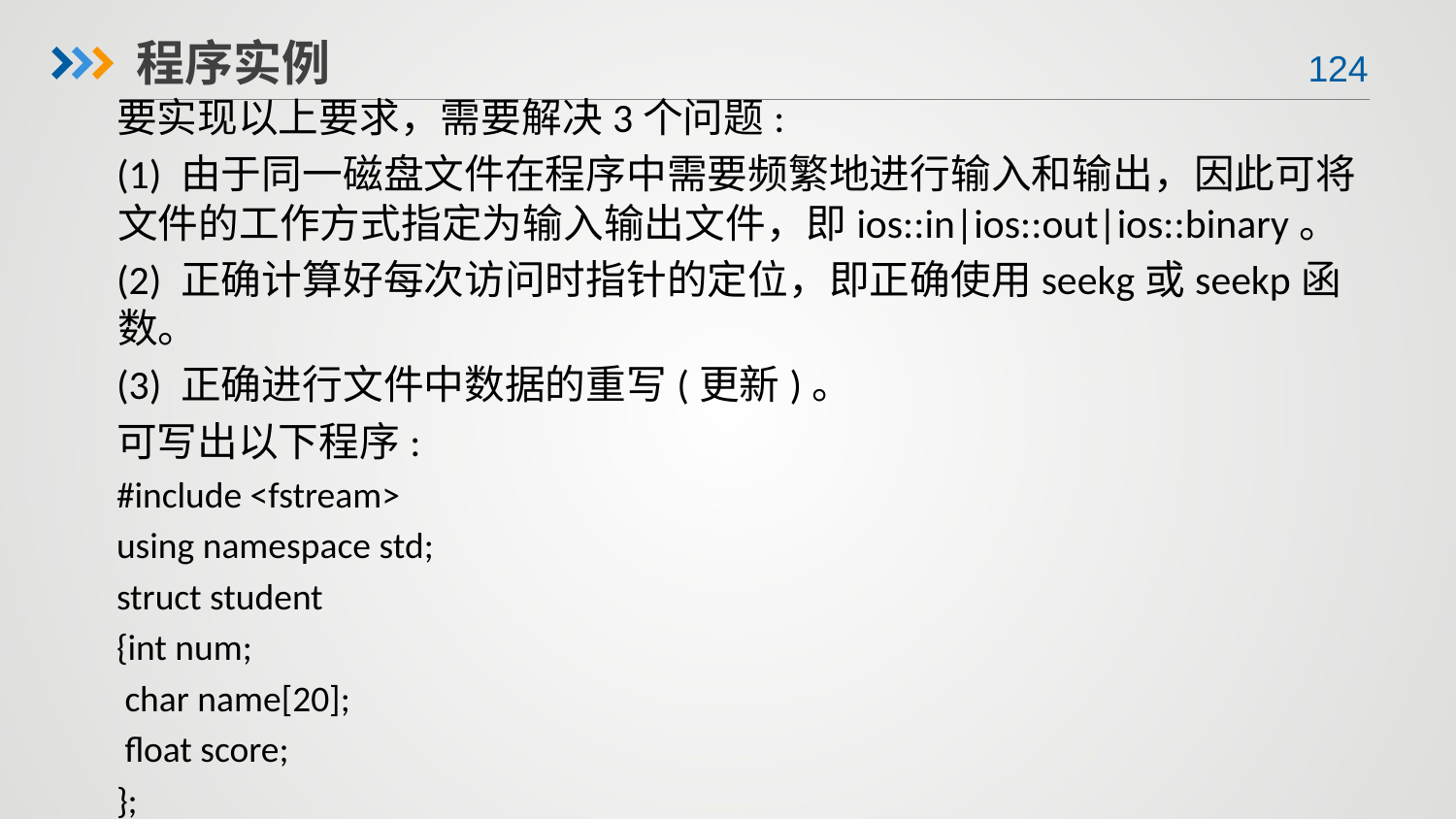

程序实例
要实现以上要求，需要解决3个问题:
(1) 由于同一磁盘文件在程序中需要频繁地进行输入和输出，因此可将文件的工作方式指定为输入输出文件，即ios::in|ios::out|ios::binary。
(2) 正确计算好每次访问时指针的定位，即正确使用seekg或seekp函数。
(3) 正确进行文件中数据的重写(更新)。
可写出以下程序:
#include <fstream>
using namespace std;
struct student
{int num;
 char name[20];
 float score;
};